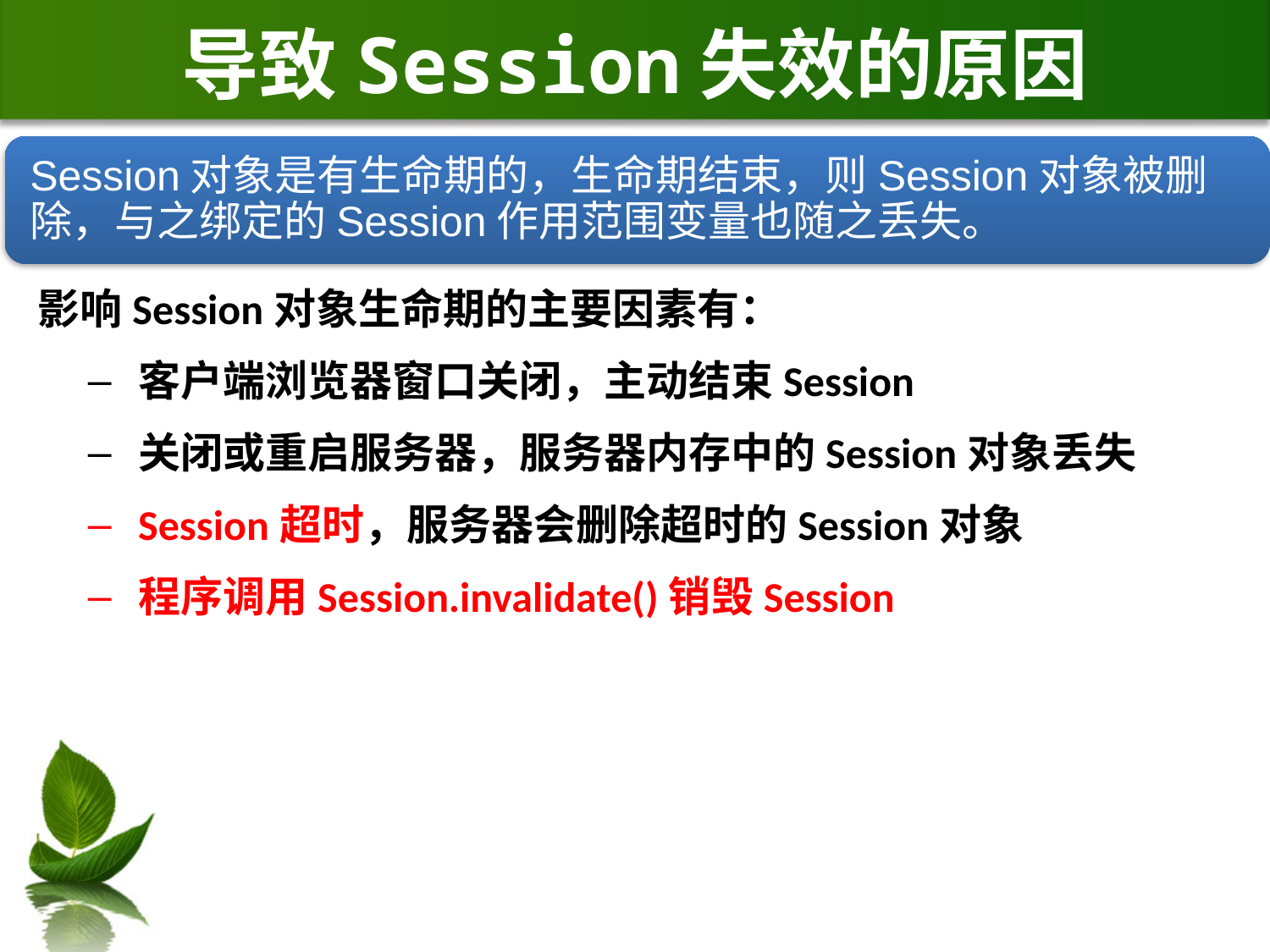

# 导致Session失效的原因
Session对象是有生命期的，生命期结束，则Session对象被删除，与之绑定的Session作用范围变量也随之丢失。
影响Session对象生命期的主要因素有：
客户端浏览器窗口关闭，主动结束Session
关闭或重启服务器，服务器内存中的Session对象丢失
Session超时，服务器会删除超时的Session对象
程序调用Session.invalidate()销毁Session